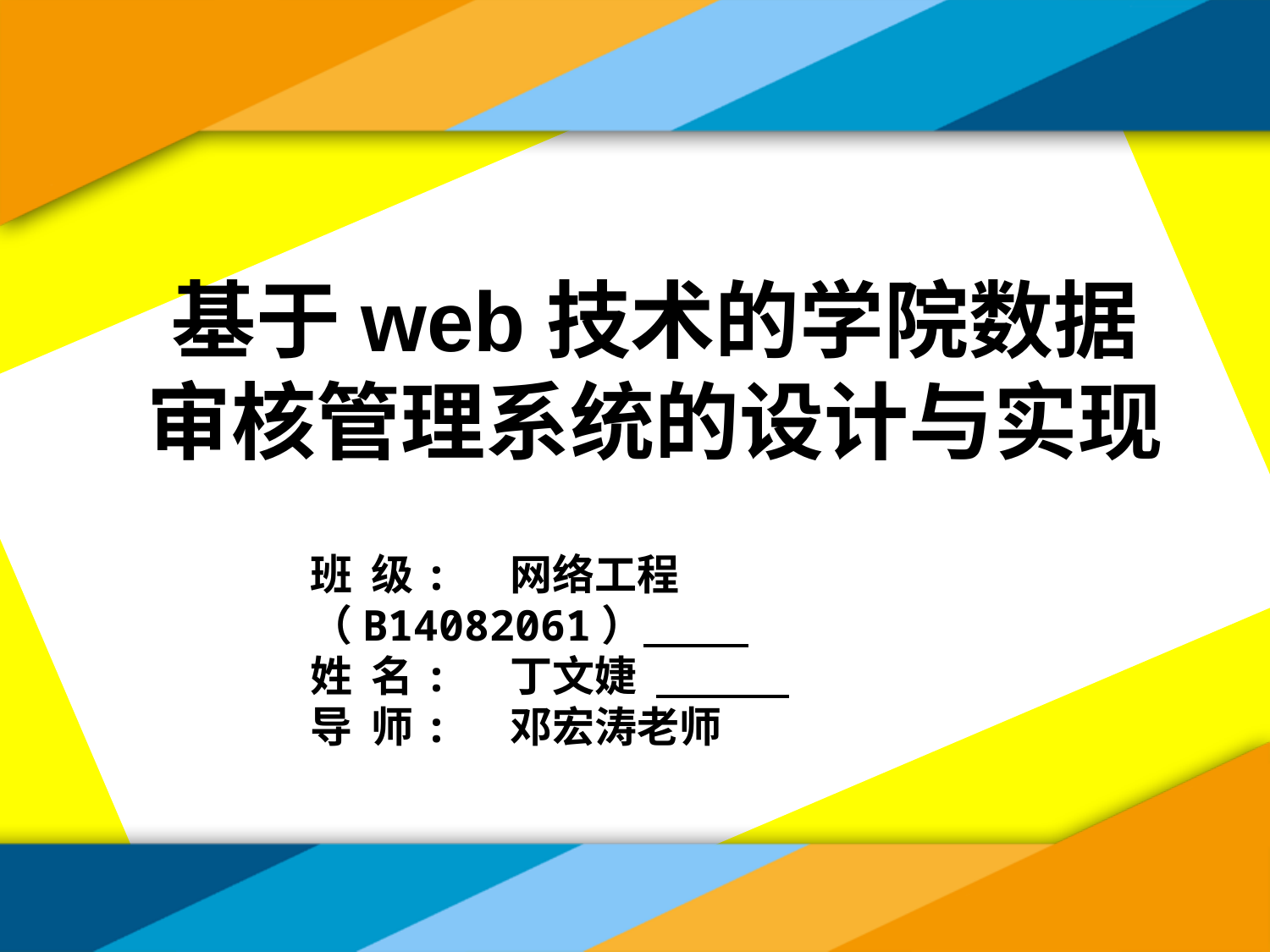

基于web技术的学院数据审核管理系统的设计与实现
班  级:  网络工程（B14082061）
姓  名:  丁文婕
导  师:  邓宏涛老师